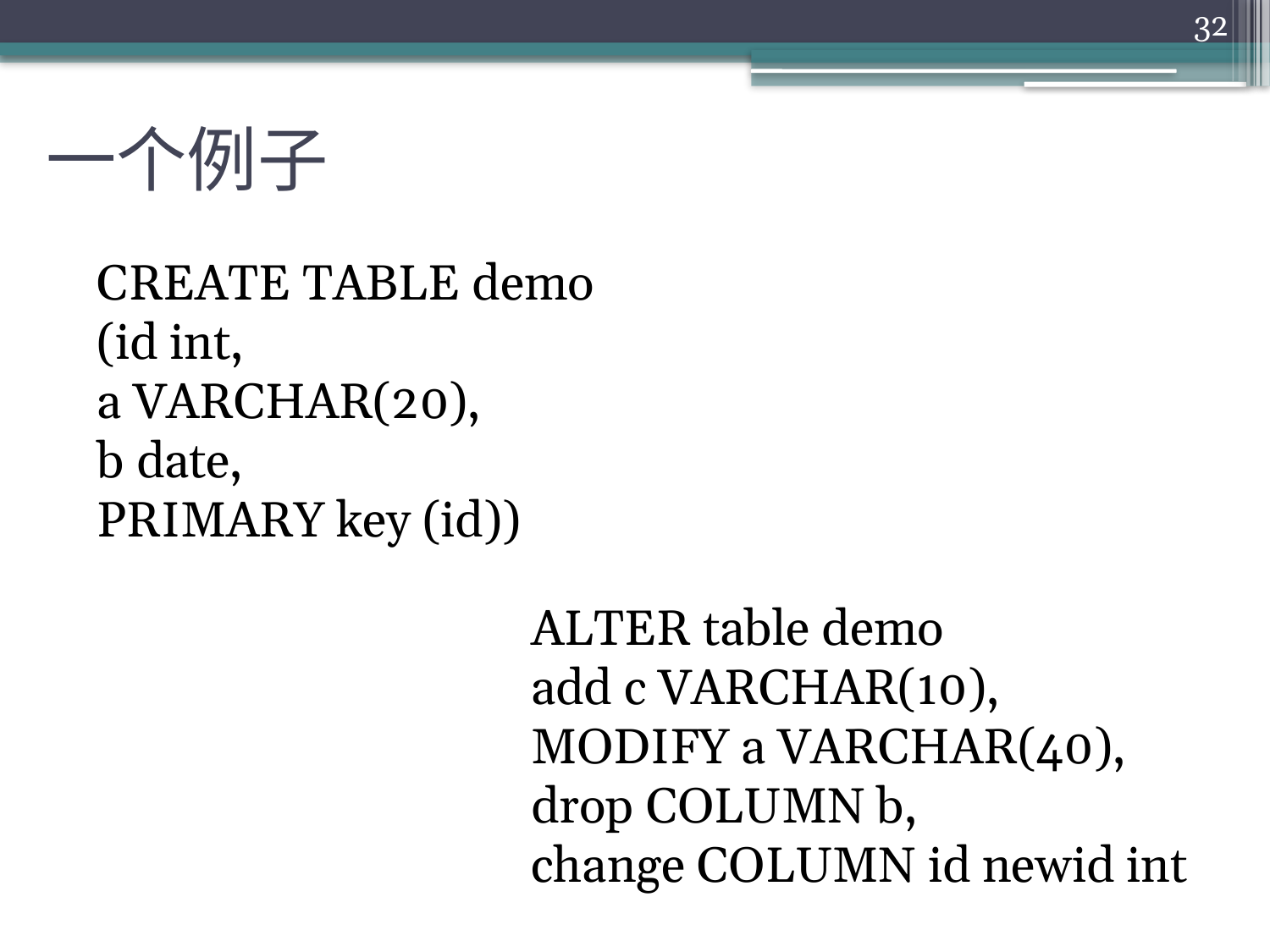

32
# 一个例子
CREATE TABLE demo
(id int,
a VARCHAR(20),
b date,
PRIMARY key (id))
ALTER table demo
add c VARCHAR(10),
MODIFY a VARCHAR(40),
drop COLUMN b,
change COLUMN id newid int